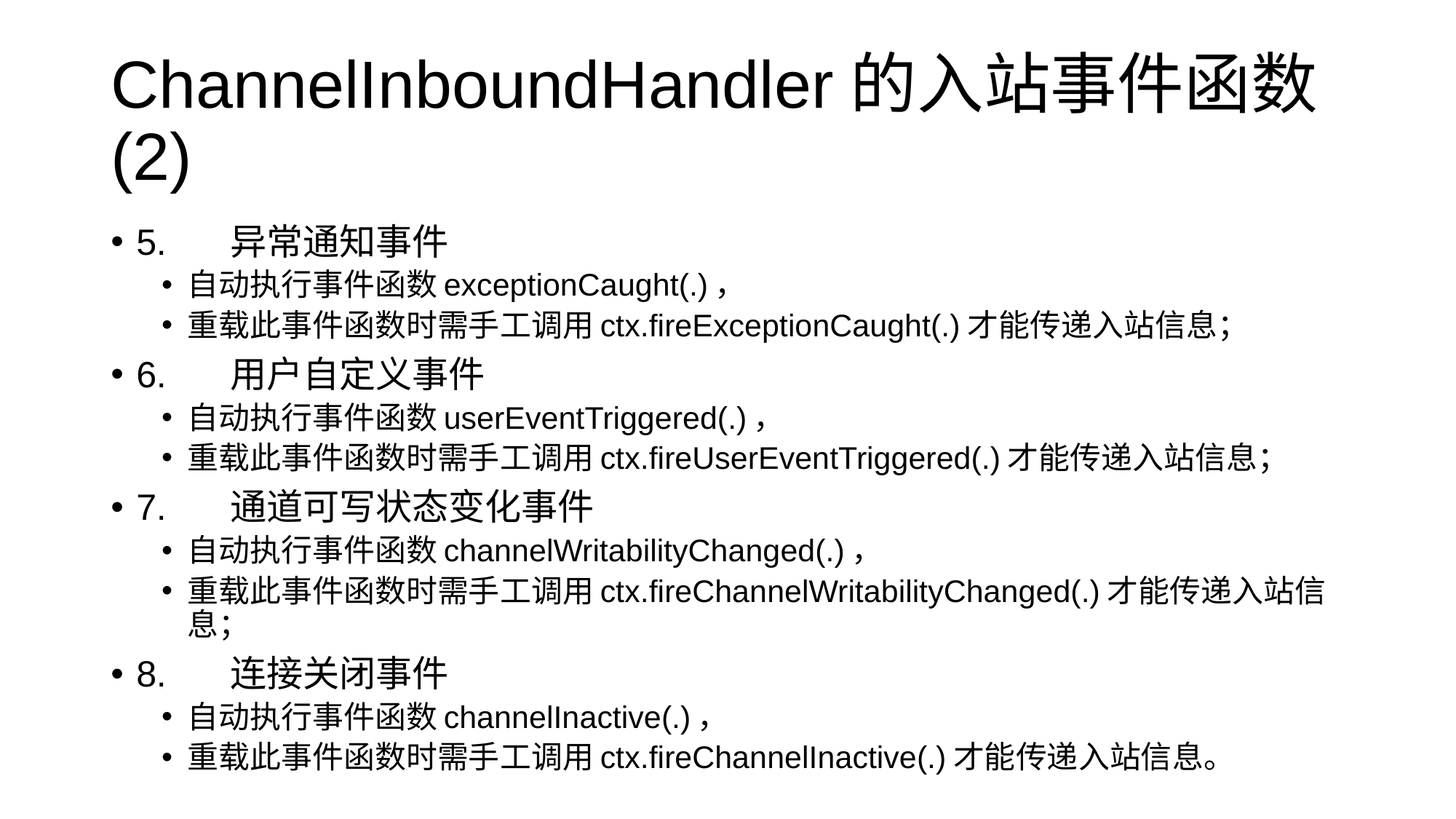

# ChannelInboundHandler的入站事件函数(2)
5.	异常通知事件
自动执行事件函数exceptionCaught(.)，
重载此事件函数时需手工调用ctx.fireExceptionCaught(.)才能传递入站信息；
6.	用户自定义事件
自动执行事件函数userEventTriggered(.)，
重载此事件函数时需手工调用ctx.fireUserEventTriggered(.)才能传递入站信息；
7.	通道可写状态变化事件
自动执行事件函数channelWritabilityChanged(.)，
重载此事件函数时需手工调用ctx.fireChannelWritabilityChanged(.)才能传递入站信息；
8.	连接关闭事件
自动执行事件函数channelInactive(.)，
重载此事件函数时需手工调用ctx.fireChannelInactive(.)才能传递入站信息。